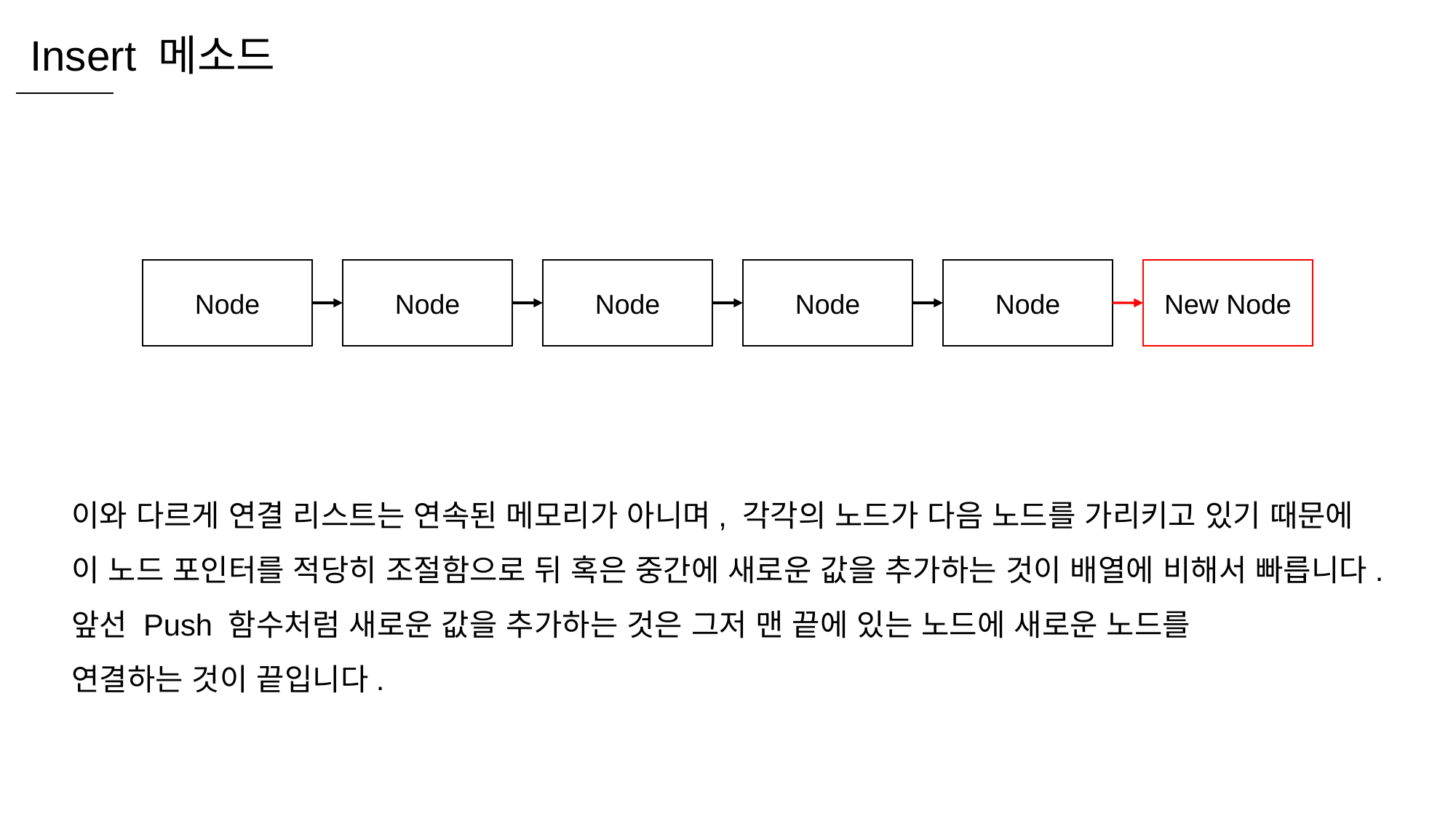

Insert 메소드
Node
Node
Node
Node
Node
New Node
이와 다르게 연결 리스트는 연속된 메모리가 아니며, 각각의 노드가 다음 노드를 가리키고 있기 때문에
이 노드 포인터를 적당히 조절함으로 뒤 혹은 중간에 새로운 값을 추가하는 것이 배열에 비해서 빠릅니다.
앞선 Push 함수처럼 새로운 값을 추가하는 것은 그저 맨 끝에 있는 노드에 새로운 노드를
연결하는 것이 끝입니다.